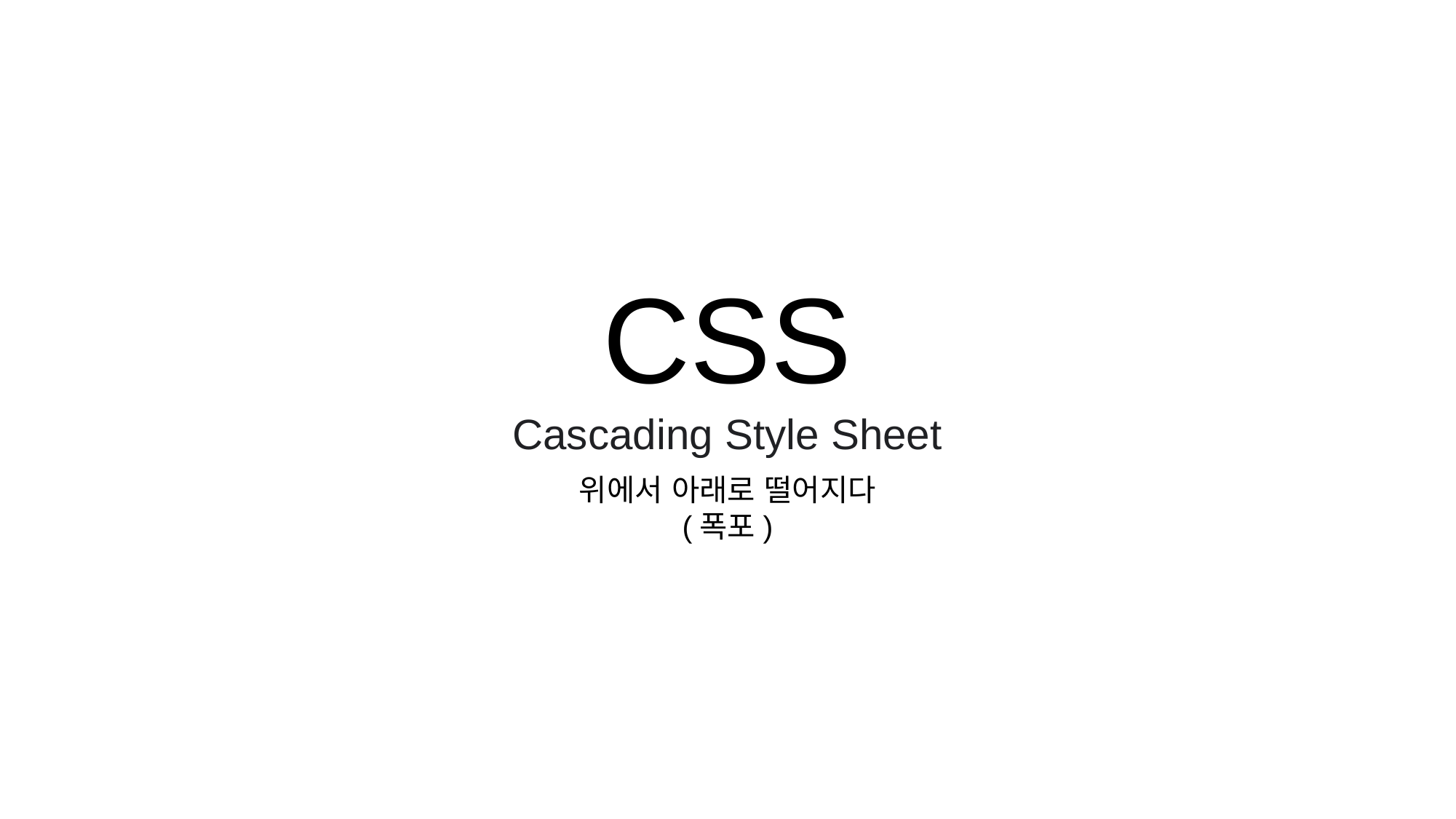

CSS
Cascading Style Sheet
위에서 아래로 떨어지다
(폭포)